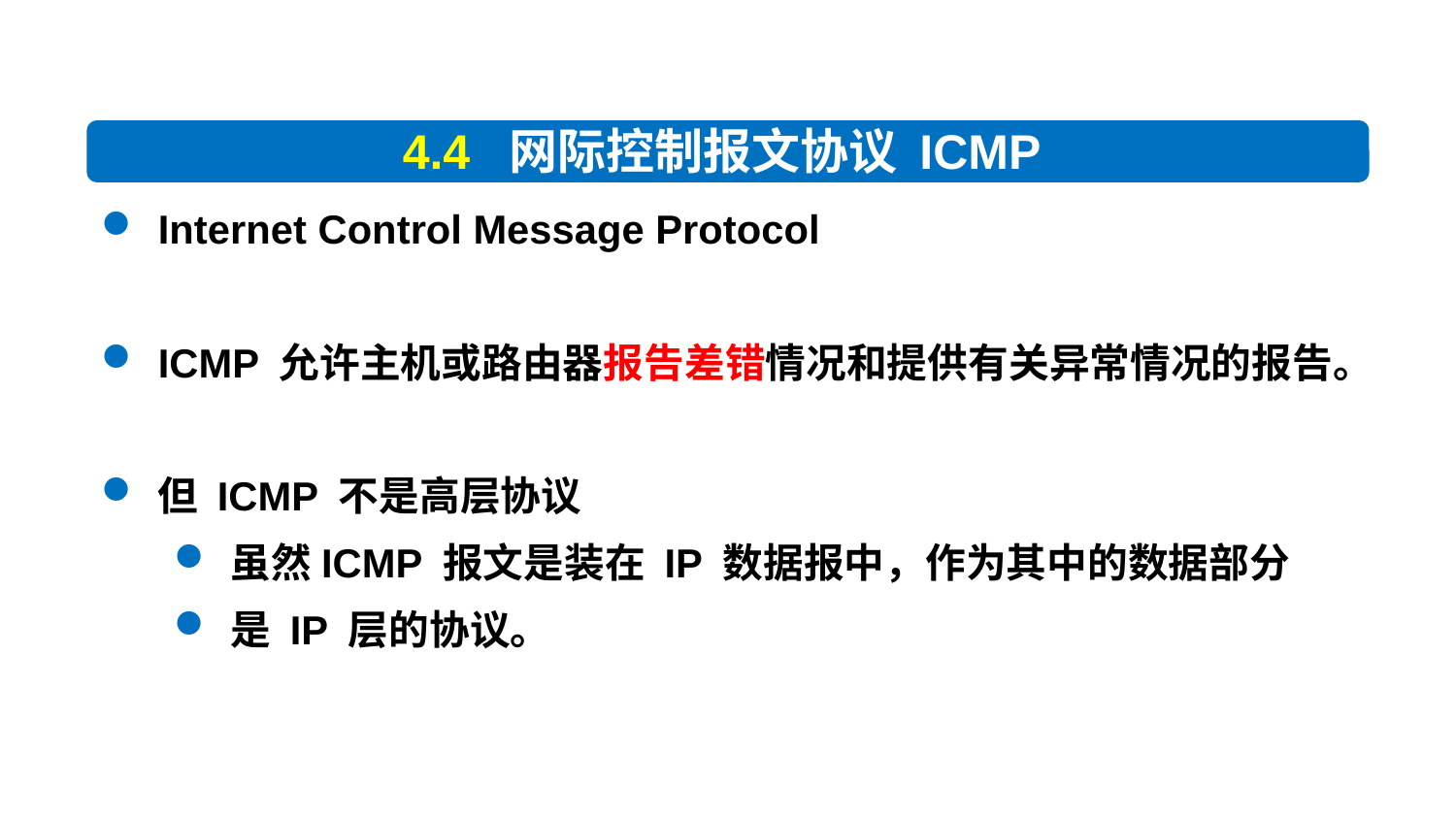

4.4  网际控制报文协议 ICMP

Internet Control Message Protocol

ICMP 允许主机或路由器报告差错情况和提供有关异常情况的报告。

但 ICMP 不是高层协议
虽然ICMP 报文是装在 IP 数据报中，作为其中的数据部分
是 IP 层的协议。
130